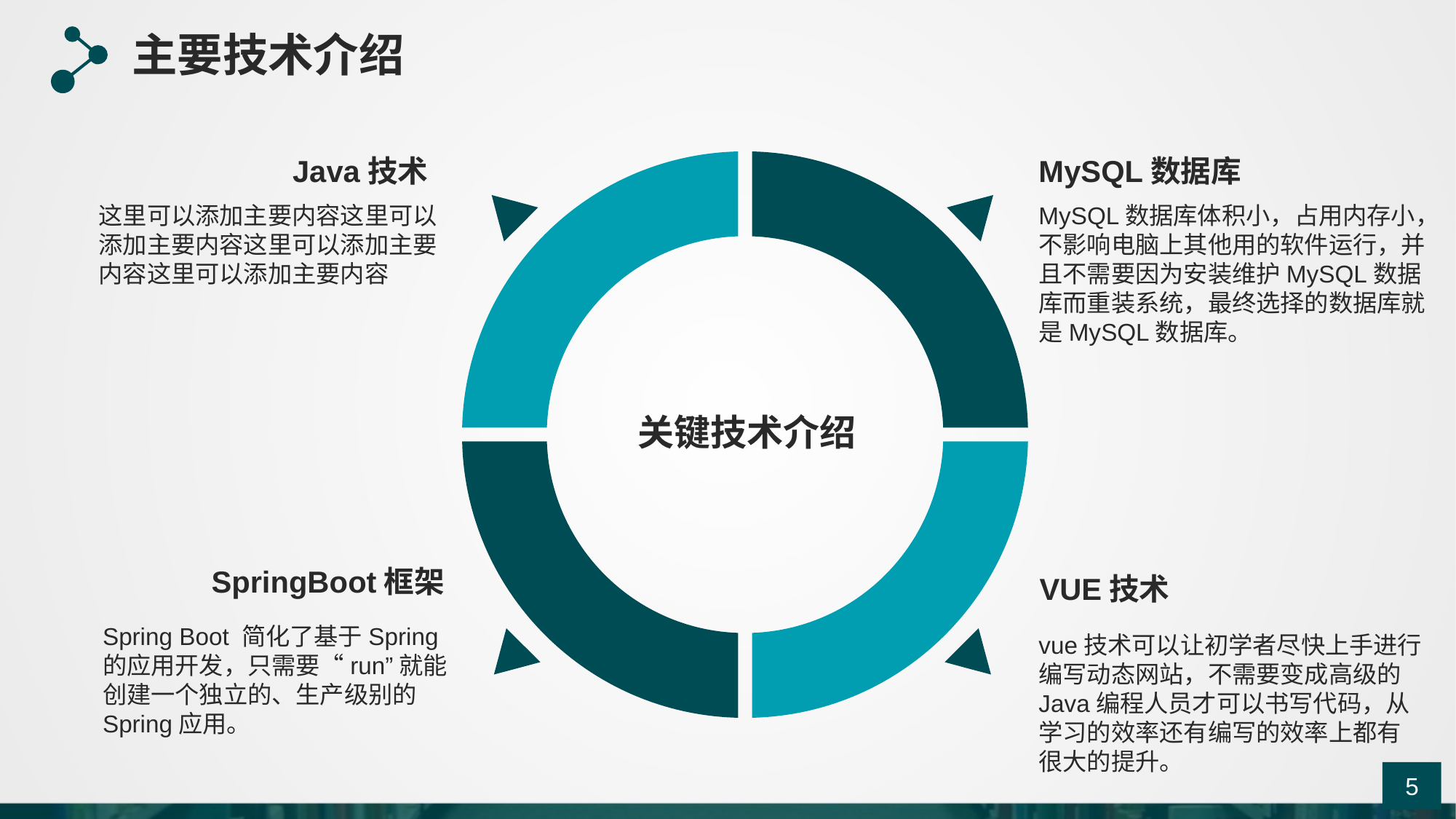

主要技术介绍

Java技术
MySQL数据库

这里可以添加主要内容这里可以添加主要内容这里可以添加主要内容这里可以添加主要内容
MySQL数据库体积小，占用内存小，不影响电脑上其他用的软件运行，并且不需要因为安装维护MySQL数据库而重装系统，最终选择的数据库就是MySQL数据库。
关键技术介绍

SpringBoot框架
VUE技术
Spring Boot 简化了基于Spring的应用开发，只需要“run”就能创建一个独立的、生产级别的Spring应用。
vue技术可以让初学者尽快上手进行编写动态网站，不需要变成高级的Java编程人员才可以书写代码，从学习的效率还有编写的效率上都有很大的提升。